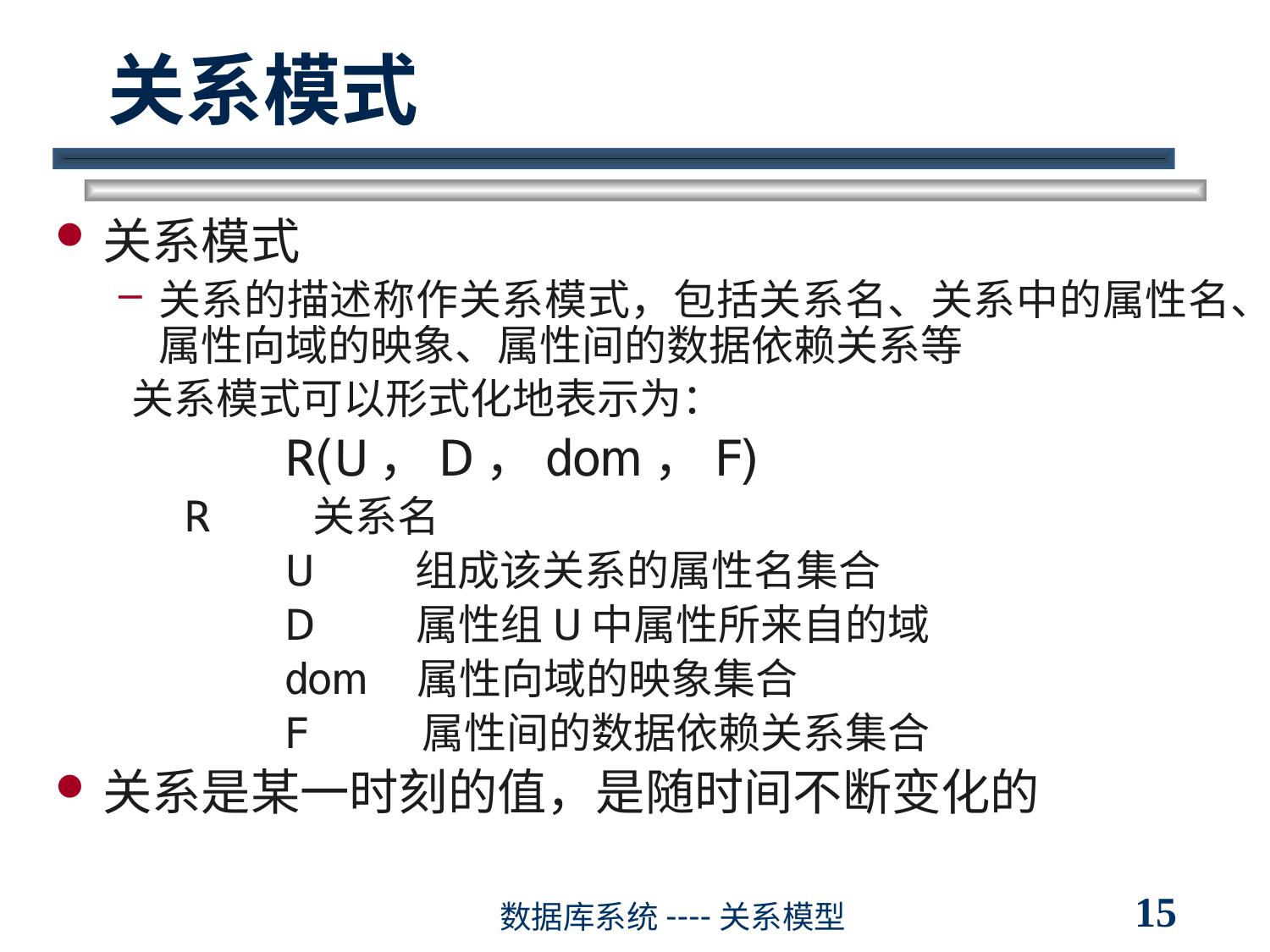

# 关系模式
关系模式
关系的描述称作关系模式，包括关系名、关系中的属性名、属性向域的映象、属性间的数据依赖关系等
       关系模式可以形式化地表示为：
    	R(U，D，dom，F)
	  R       关系名
		U       组成该关系的属性名集合
		D       属性组U中属性所来自的域
		dom   属性向域的映象集合
		F        属性间的数据依赖关系集合
关系是某一时刻的值，是随时间不断变化的
15
数据库系统----关系模型